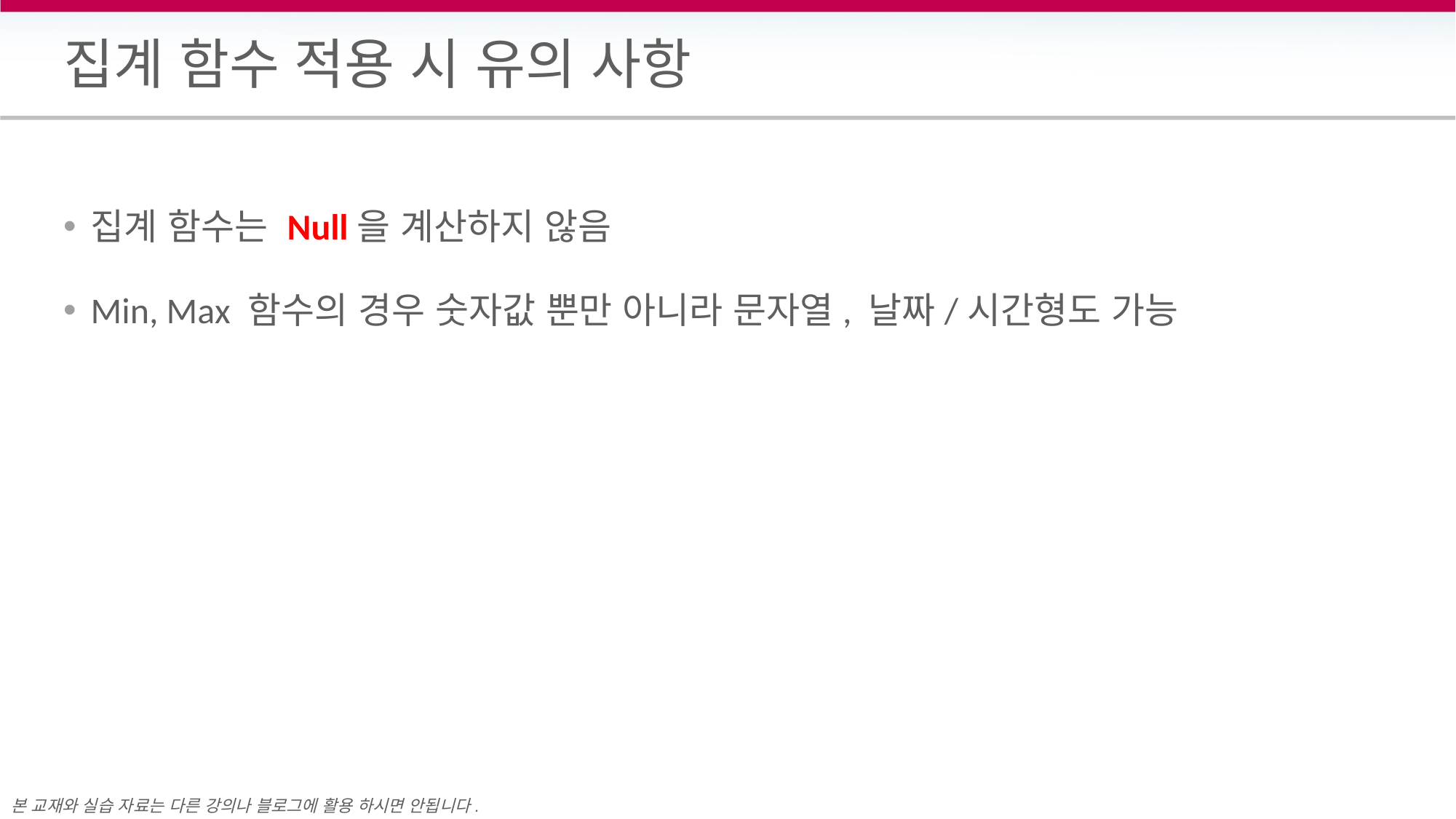

# 집계 함수 적용 시 유의 사항
집계 함수는 Null을 계산하지 않음
Min, Max 함수의 경우 숫자값 뿐만 아니라 문자열, 날짜/시간형도 가능